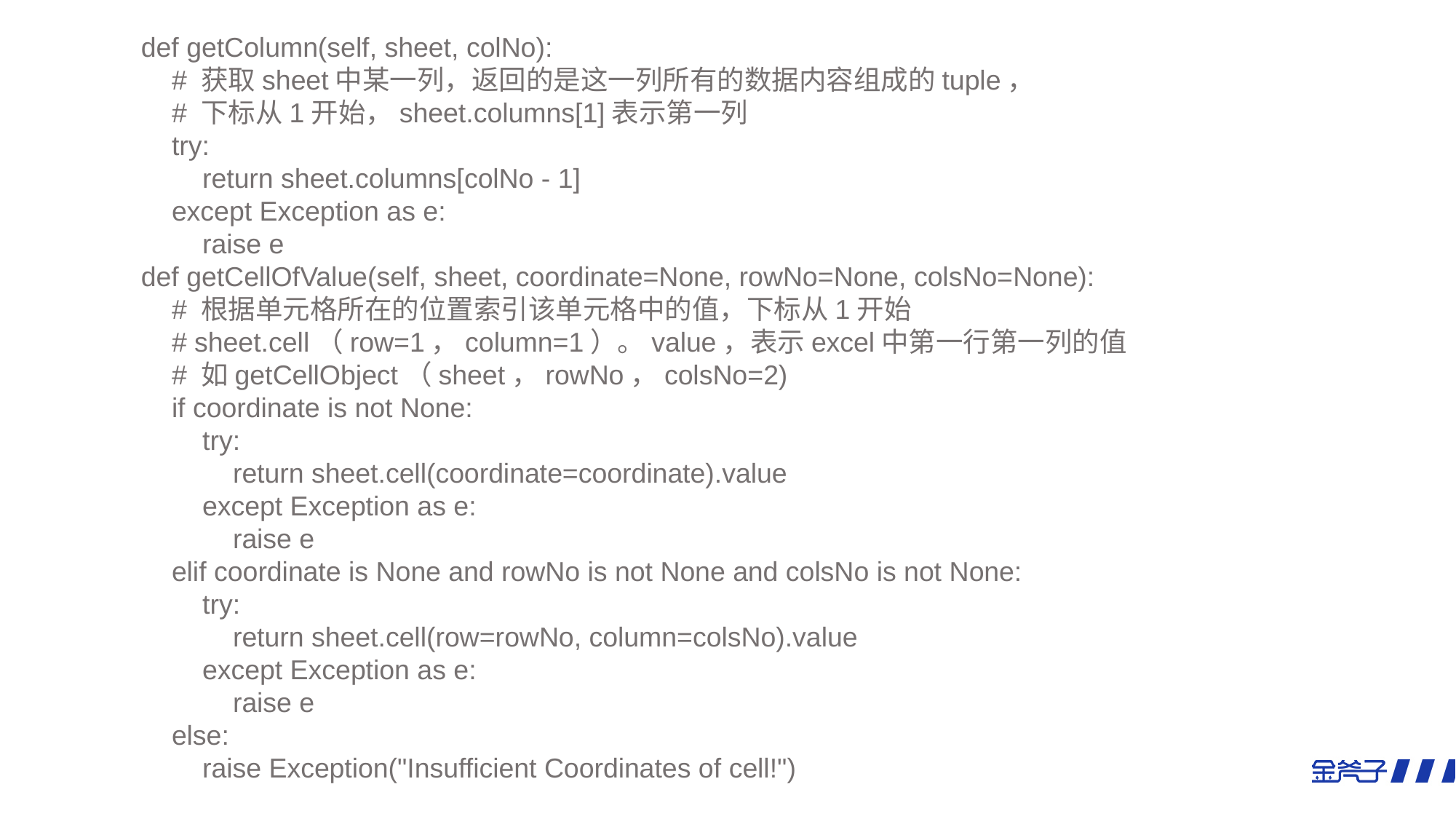

def getColumn(self, sheet, colNo):
        # 获取sheet中某一列，返回的是这一列所有的数据内容组成的tuple，
        # 下标从1开始，sheet.columns[1]表示第一列
        try:
            return sheet.columns[colNo - 1]
        except Exception as e:
            raise e
    def getCellOfValue(self, sheet, coordinate=None, rowNo=None, colsNo=None):
        # 根据单元格所在的位置索引该单元格中的值，下标从1开始
        # sheet.cell（row=1，column=1）。value，表示excel中第一行第一列的值
        # 如getCellObject（sheet，rowNo，colsNo=2)
        if coordinate is not None:
            try:
                return sheet.cell(coordinate=coordinate).value
            except Exception as e:
                raise e
        elif coordinate is None and rowNo is not None and colsNo is not None:
            try:
                return sheet.cell(row=rowNo, column=colsNo).value
            except Exception as e:
                raise e
        else:
            raise Exception("Insufficient Coordinates of cell!")